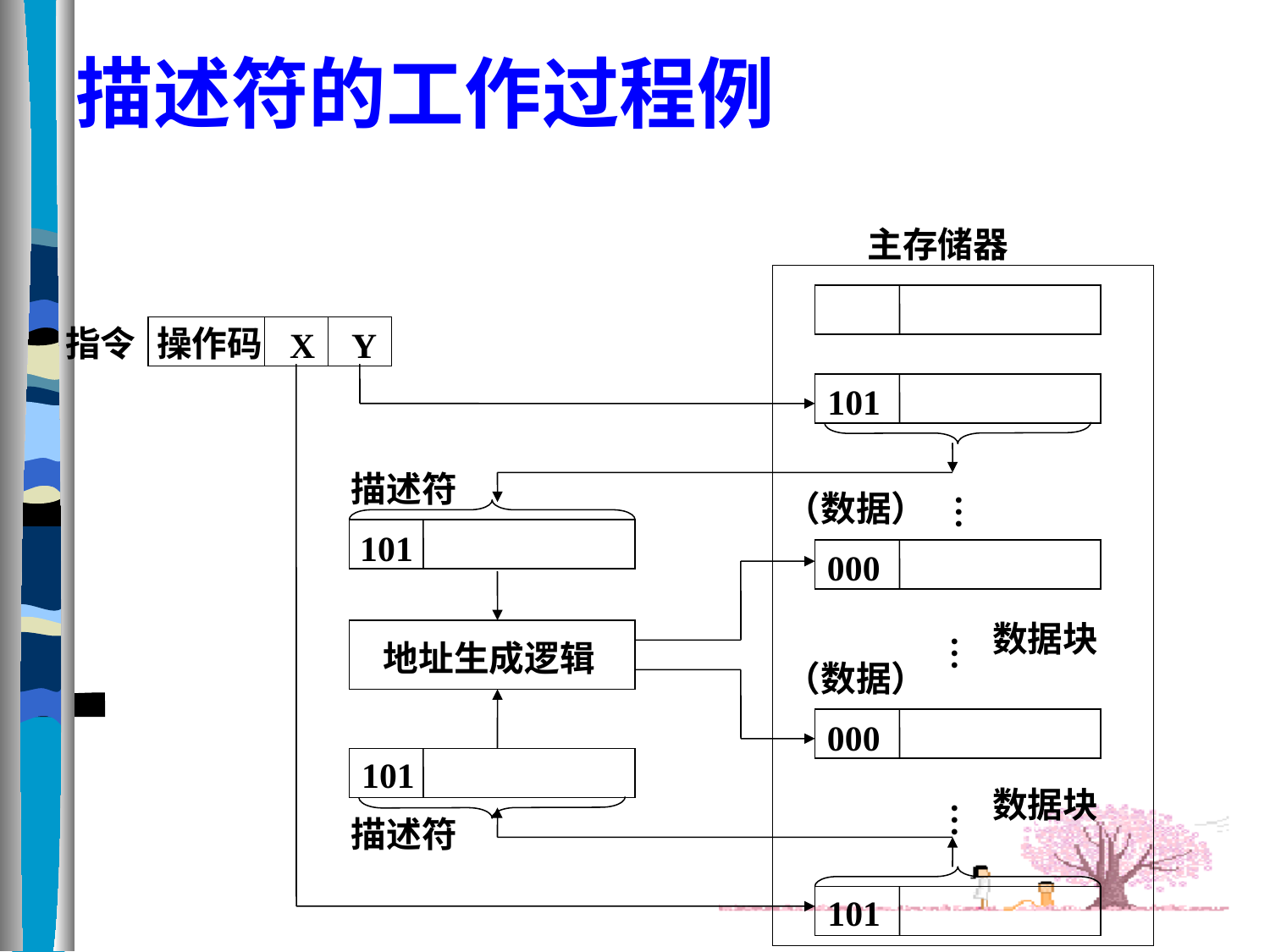

# 描述符的工作过程例
主存储器

指令
操作码

X
Y

101

描述符

（数据）
···

101
000

数据块

···
地址生成逻辑

（数据）

000

101

数据块
···
描述符

101